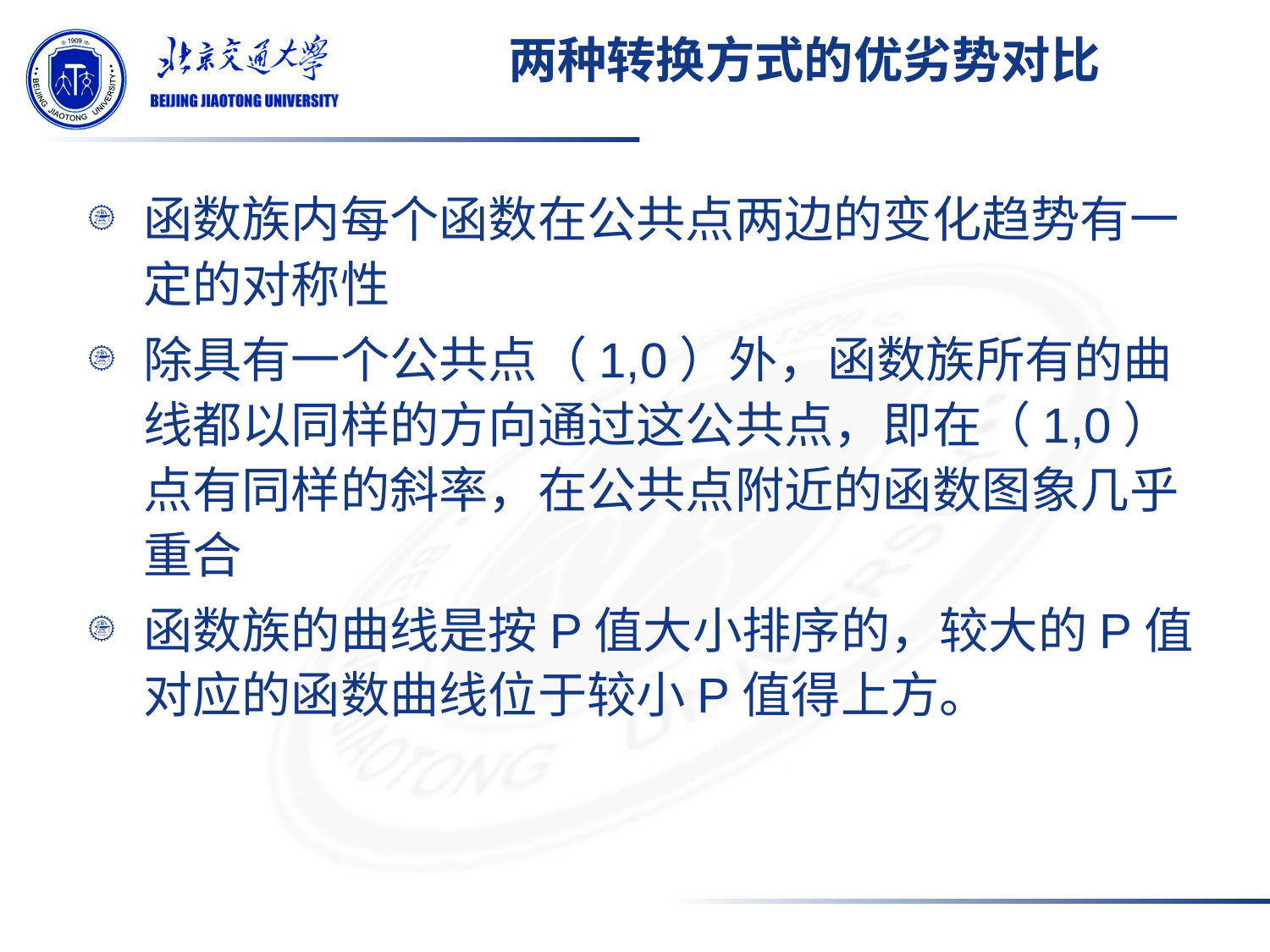

# 两种转换方式的优劣势对比
函数族内每个函数在公共点两边的变化趋势有一定的对称性
除具有一个公共点（1,0）外，函数族所有的曲线都以同样的方向通过这公共点，即在（1,0）点有同样的斜率，在公共点附近的函数图象几乎重合
函数族的曲线是按P值大小排序的，较大的P值对应的函数曲线位于较小P值得上方。